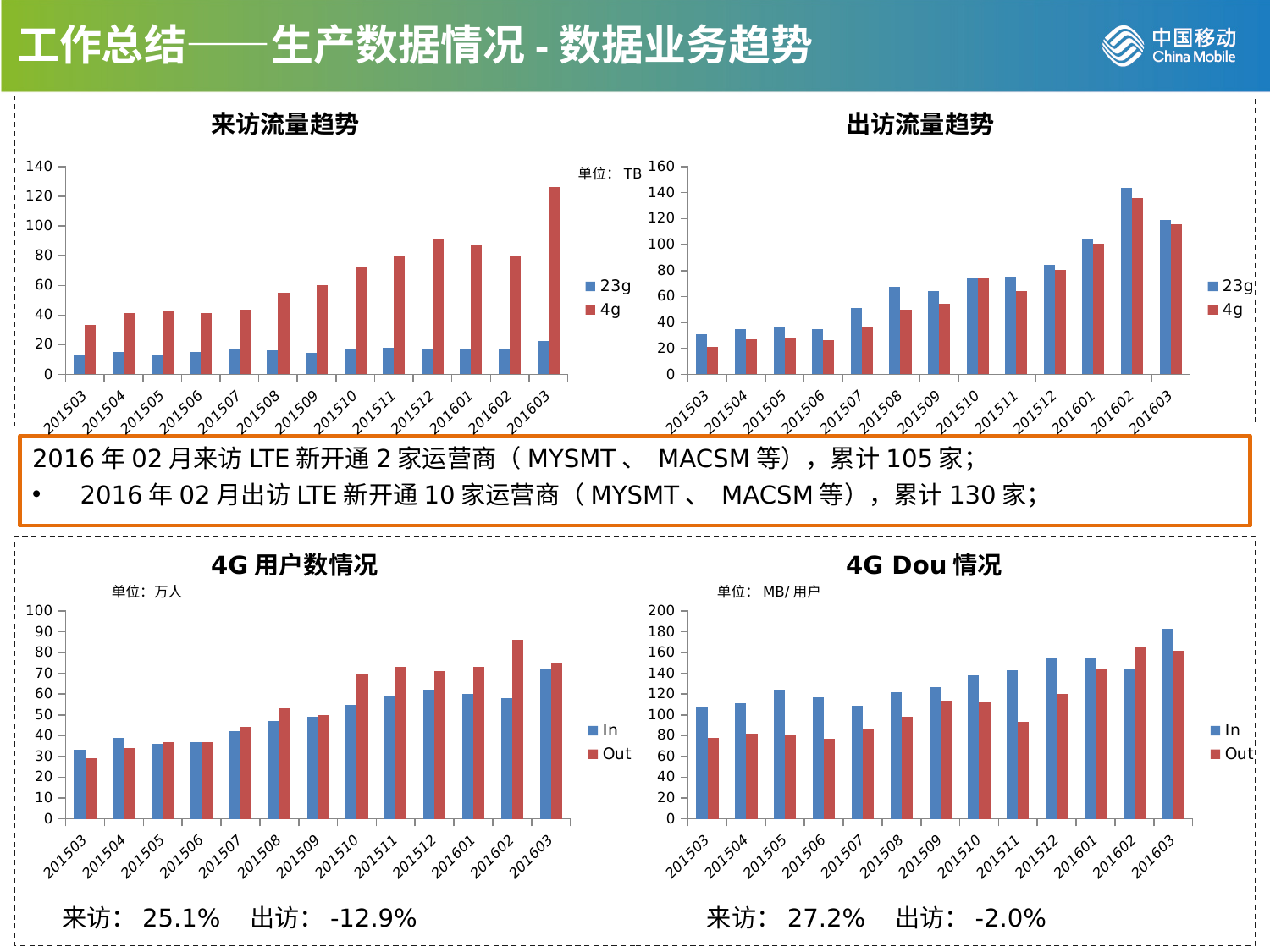

### Chart

| Category | 23g | 4g |
|---|---|---|
| 201503 | 12.9 | 33.2 |
| 201504 | 14.9 | 41.4 |
| 201505 | 13.6 | 42.8 |
| 201506 | 14.9 | 41.2 |
| 201507 | 17.4 | 43.6 |
| 201508 | 16.3 | 55.0 |
| 201509 | 14.8 | 59.9 |
| 201510 | 17.3 | 72.7 |
| 201511 | 18.0 | 80.0 |
| 201512 | 17.6 | 90.8 |
| 201601 | 16.6 | 87.3 |
| 201602 | 16.6 | 79.3 |
| 201603 | 22.4 | 126.2 |

### Chart

| Category | 23g | 4g |
|---|---|---|
| 201503 | 31.0 | 21.2 |
| 201504 | 35.1 | 27.0 |
| 201505 | 36.0 | 28.1 |
| 201506 | 35.1 | 26.7 |
| 201507 | 50.9 | 36.3 |
| 201508 | 67.4 | 49.5 |
| 201509 | 64.1 | 54.5 |
| 201510 | 73.8 | 74.9 |
| 201511 | 75.4 | 64.3 |
| 201512 | 84.4 | 80.5 |
| 201601 | 103.7 | 100.7 |
| 201602 | 144.0 | 135.8 |
| 201603 | 118.6 | 115.9 |
2016年02月来访LTE新开通2家运营商（MYSMT、 MACSM等），累计105家；2016年02月出访LTE新开通10家运营商（MYSMT、 MACSM等），累计130家；

### Chart

| Category | In | Out |
|---|---|---|
| 201503 | 33.0 | 29.0 |
| 201504 | 39.0 | 34.0 |
| 201505 | 36.0 | 37.0 |
| 201506 | 37.0 | 37.0 |
| 201507 | 42.0 | 44.0 |
| 201508 | 47.0 | 53.0 |
| 201509 | 49.0 | 50.0 |
| 201510 | 55.0 | 70.0 |
| 201511 | 59.0 | 73.0 |
| 201512 | 62.0 | 71.0 |
| 201601 | 60.0 | 73.0 |
| 201602 | 58.0 | 86.0 |
| 201603 | 72.0 | 75.0 |

### Chart

| Category | In | Out |
|---|---|---|
| 201503 | 107.0 | 78.0 |
| 201504 | 111.0 | 82.0 |
| 201505 | 124.0 | 80.0 |
| 201506 | 117.0 | 77.0 |
| 201507 | 109.0 | 86.0 |
| 201508 | 122.0 | 98.0 |
| 201509 | 127.0 | 114.0 |
| 201510 | 138.0 | 112.0 |
| 201511 | 143.0 | 93.0 |
| 201512 | 154.0 | 120.0 |
| 201601 | 154.0 | 144.0 |
| 201602 | 144.0 | 165.0 |
| 201603 | 183.0 | 162.0 |
来访：25.1%   出访：-12.9%
来访：27.2%   出访：-2.0%